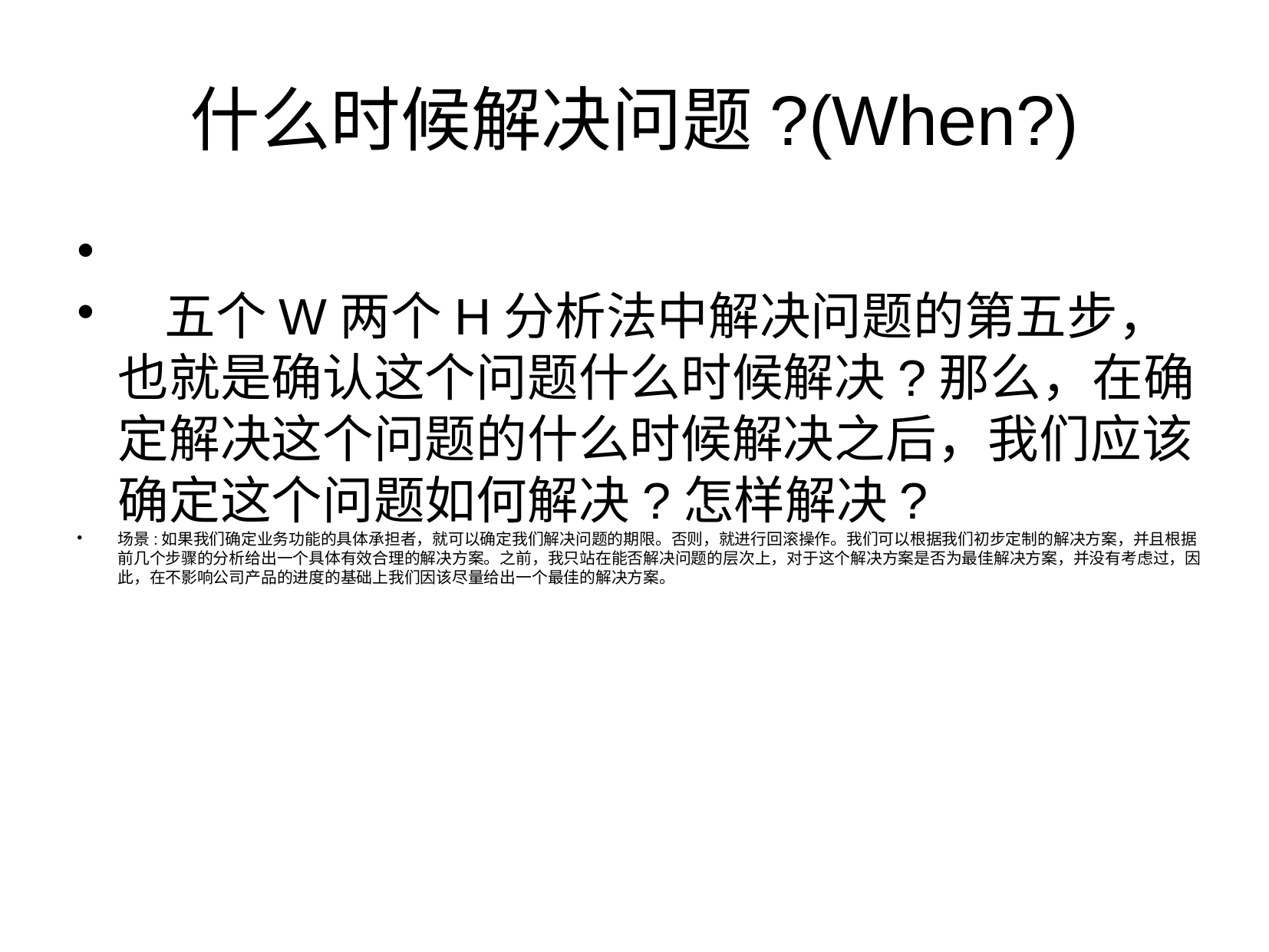

什么时候解决问题?(When?)

   五个W两个H分析法中解决问题的第五步，也就是确认这个问题什么时候解决?那么，在确定解决这个问题的什么时候解决之后，我们应该确定这个问题如何解决?怎样解决?
场景:如果我们确定业务功能的具体承担者，就可以确定我们解决问题的期限。否则，就进行回滚操作。我们可以根据我们初步定制的解决方案，并且根据前几个步骤的分析给出一个具体有效合理的解决方案。之前，我只站在能否解决问题的层次上，对于这个解决方案是否为最佳解决方案，并没有考虑过，因此，在不影响公司产品的进度的基础上我们因该尽量给出一个最佳的解决方案。